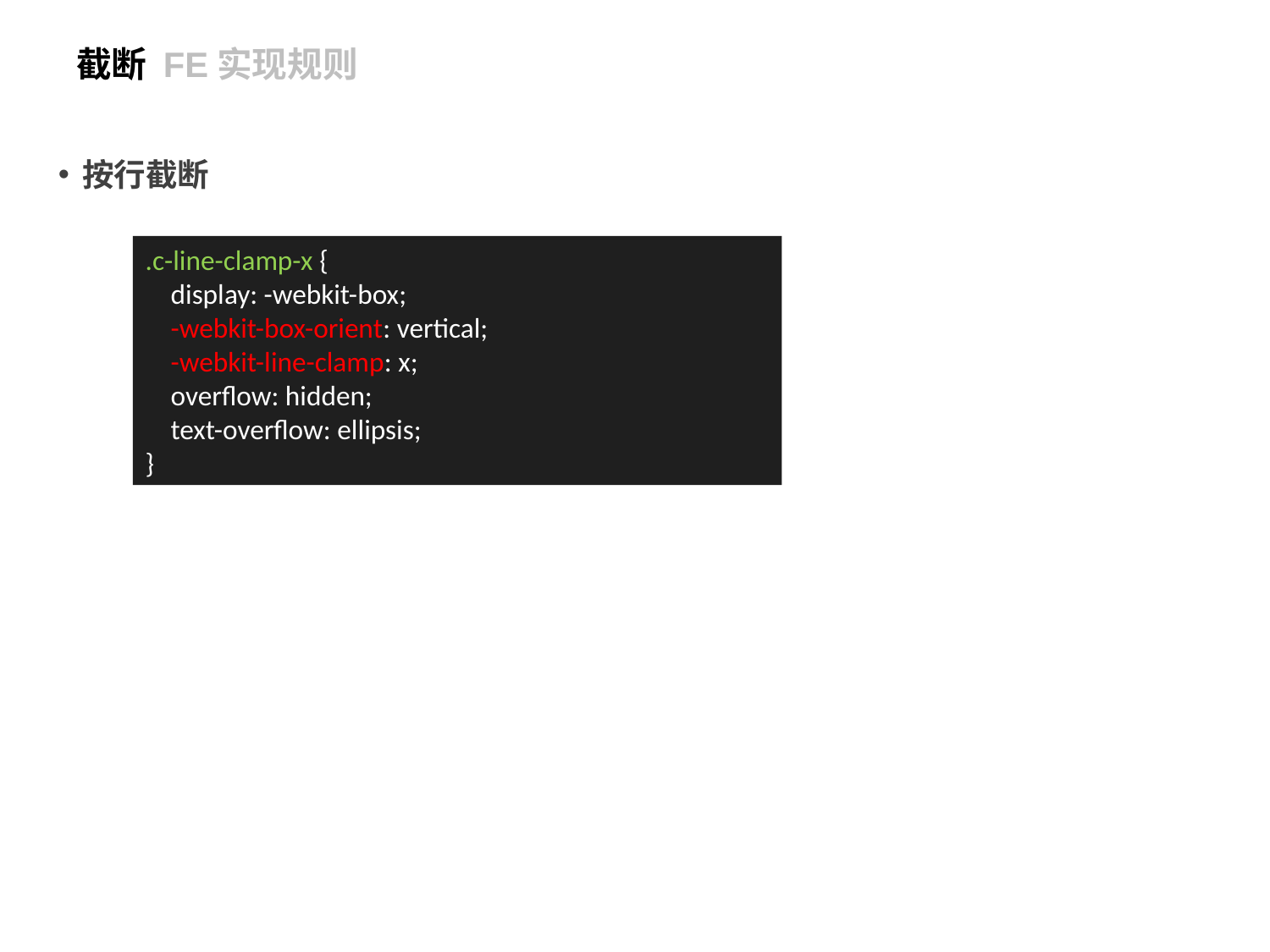

# 截断 FE实现规则
按行截断

.c-line-clamp-x {
    display: -webkit-box;
    -webkit-box-orient: vertical;
    -webkit-line-clamp: x;
    overflow: hidden;
    text-overflow: ellipsis;
}